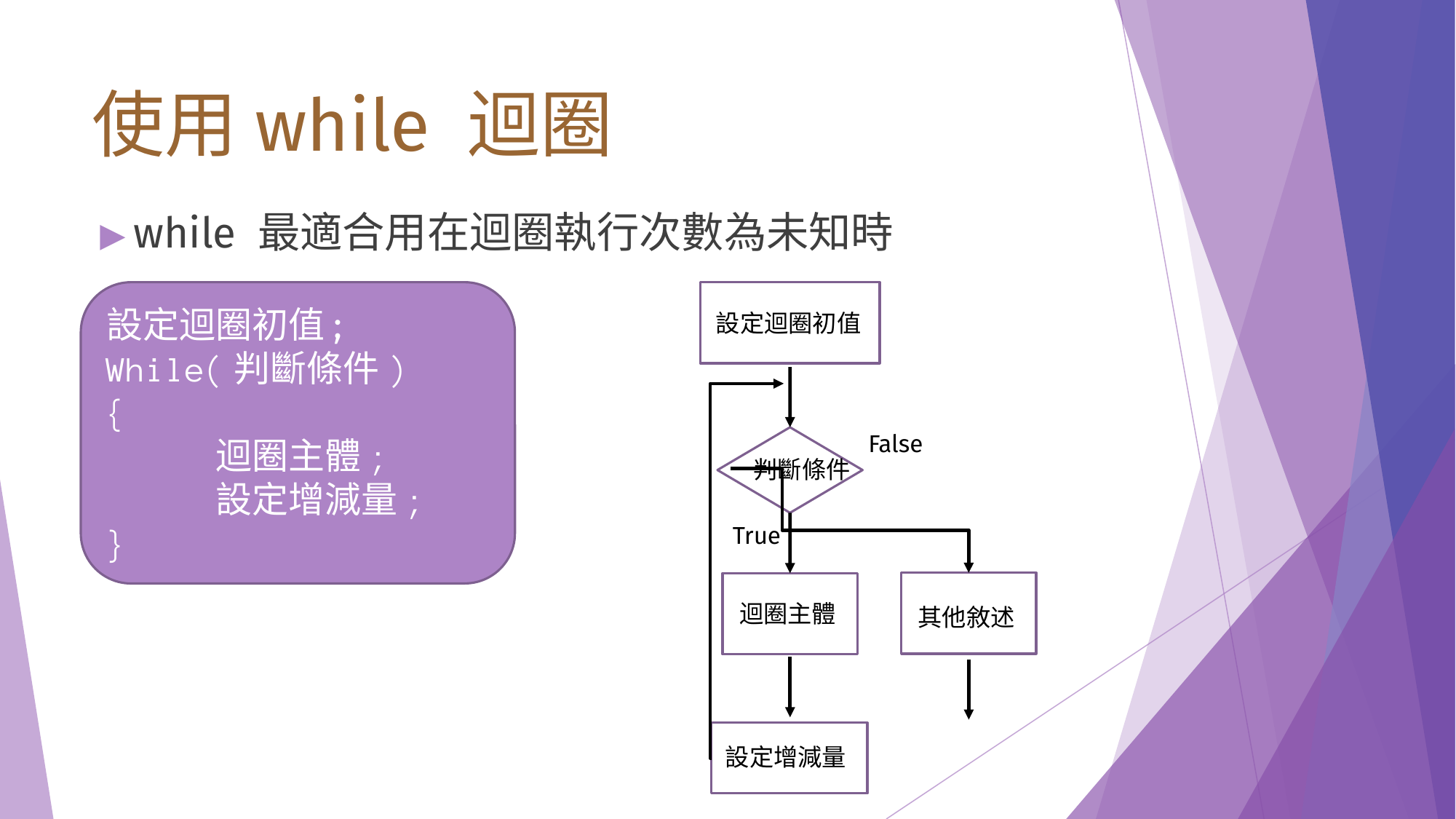

# 使⽤while 迴圈
while 最適合用在迴圈執行次數為未知時
設定迴圈初值;
While(判斷條件)
{
	迴圈主體;
	設定增減量;
}

設定迴圈初值
False
q04j
 判斷條件
True

迴圈主體
其他敘述

設定增減量